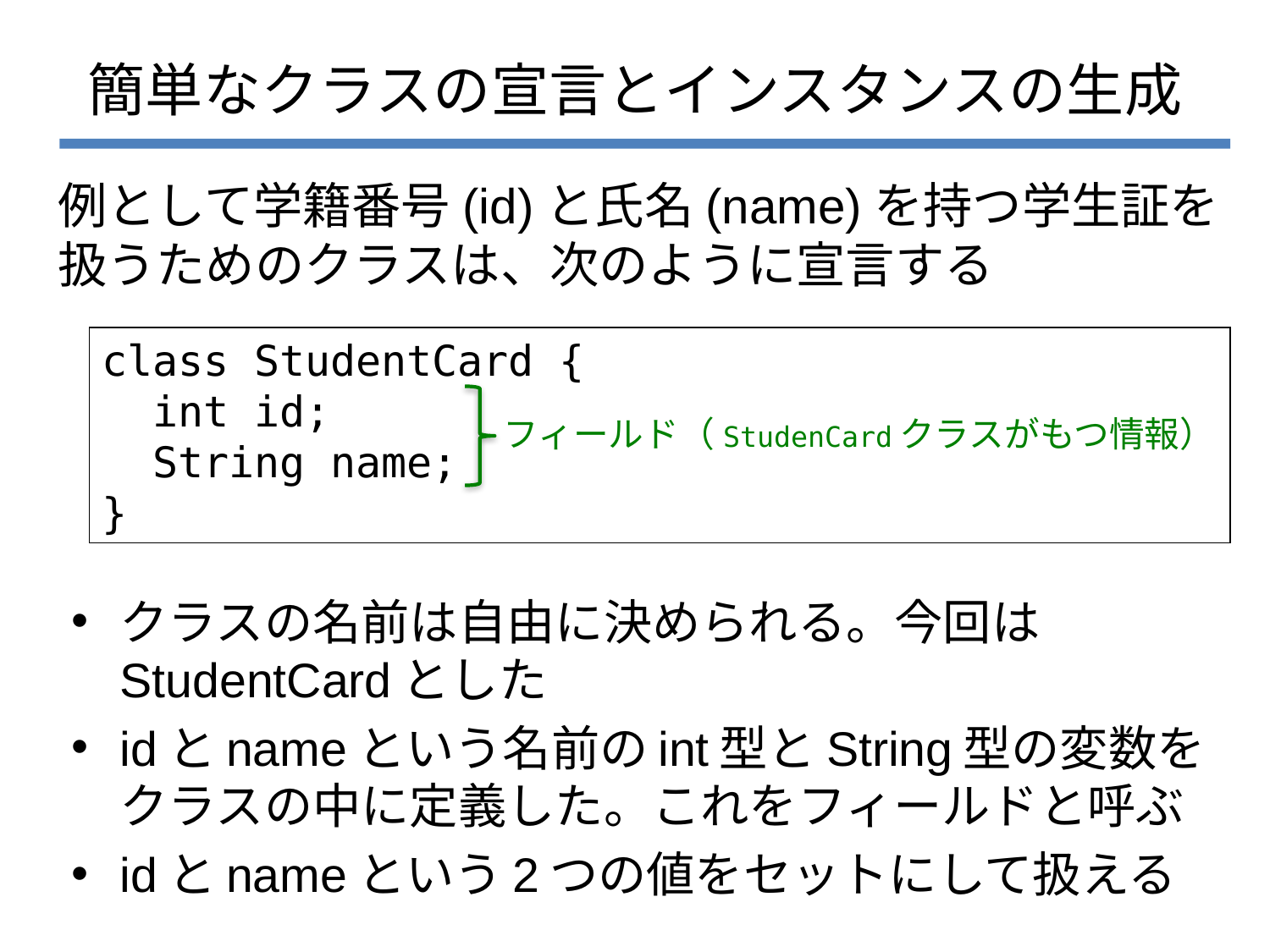

# 簡単なクラスの宣言とインスタンスの生成
例として学籍番号(id)と氏名(name)を持つ学生証を扱うためのクラスは、次のように宣言する
class StudentCard {
  int id;
  String name;
}

フィールド（StudenCardクラスがもつ情報）
クラスの名前は自由に決められる。今回はStudentCardとした
idとnameという名前のint型とString型の変数をクラスの中に定義した。これをフィールドと呼ぶ
idとnameという2つの値をセットにして扱える